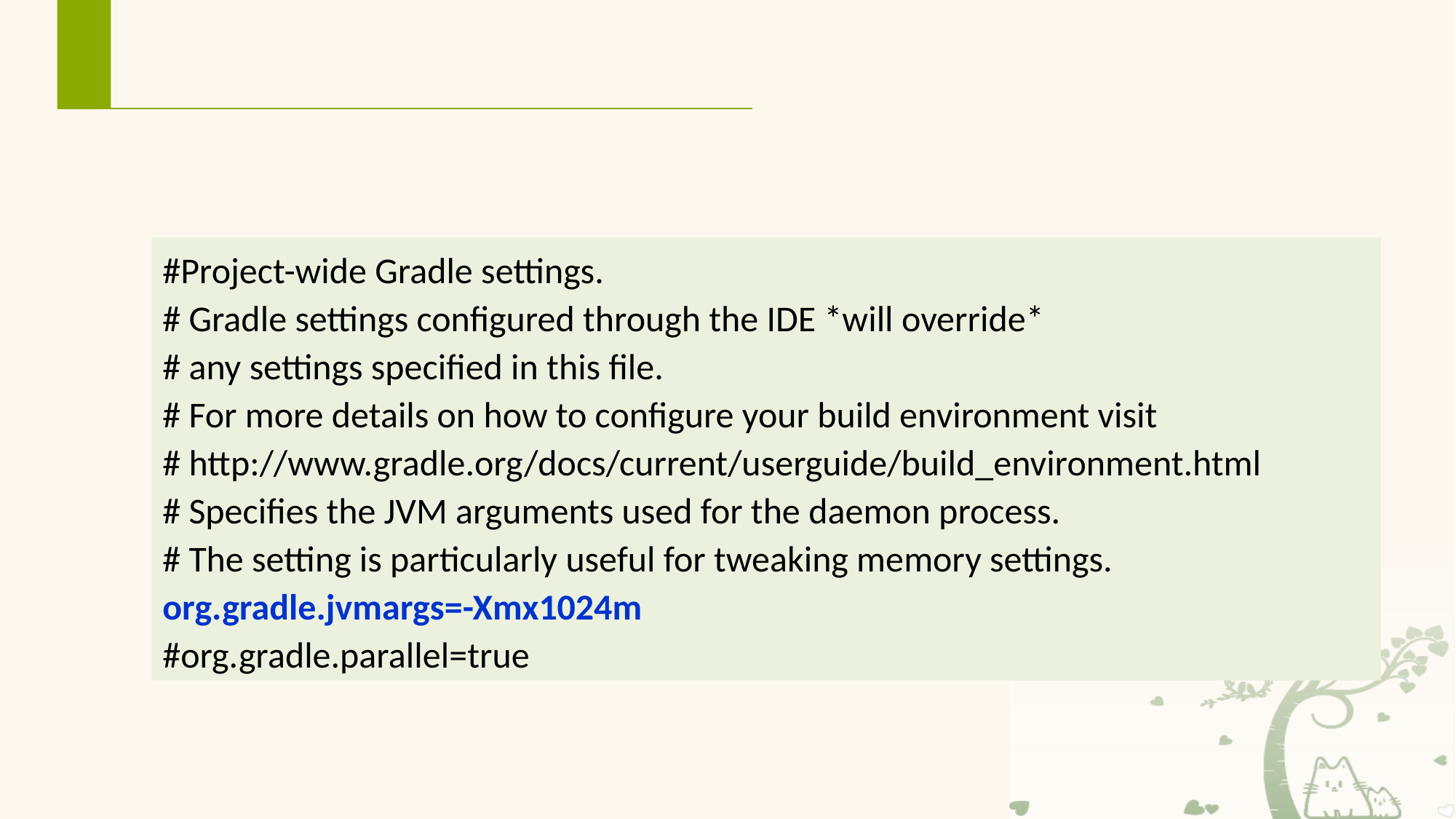

# (5)  gradle.properties
配置全局键值对数据的。可用于存放敏感数据。Push时，可以从git版本控制中排除。
#Project-wide Gradle settings.
# Gradle settings configured through the IDE *will override*
# any settings specified in this file.
# For more details on how to configure your build environment visit
# http://www.gradle.org/docs/current/userguide/build_environment.html
# Specifies the JVM arguments used for the daemon process.
# The setting is particularly useful for tweaking memory settings.
org.gradle.jvmargs=-Xmx1024m
#org.gradle.parallel=true